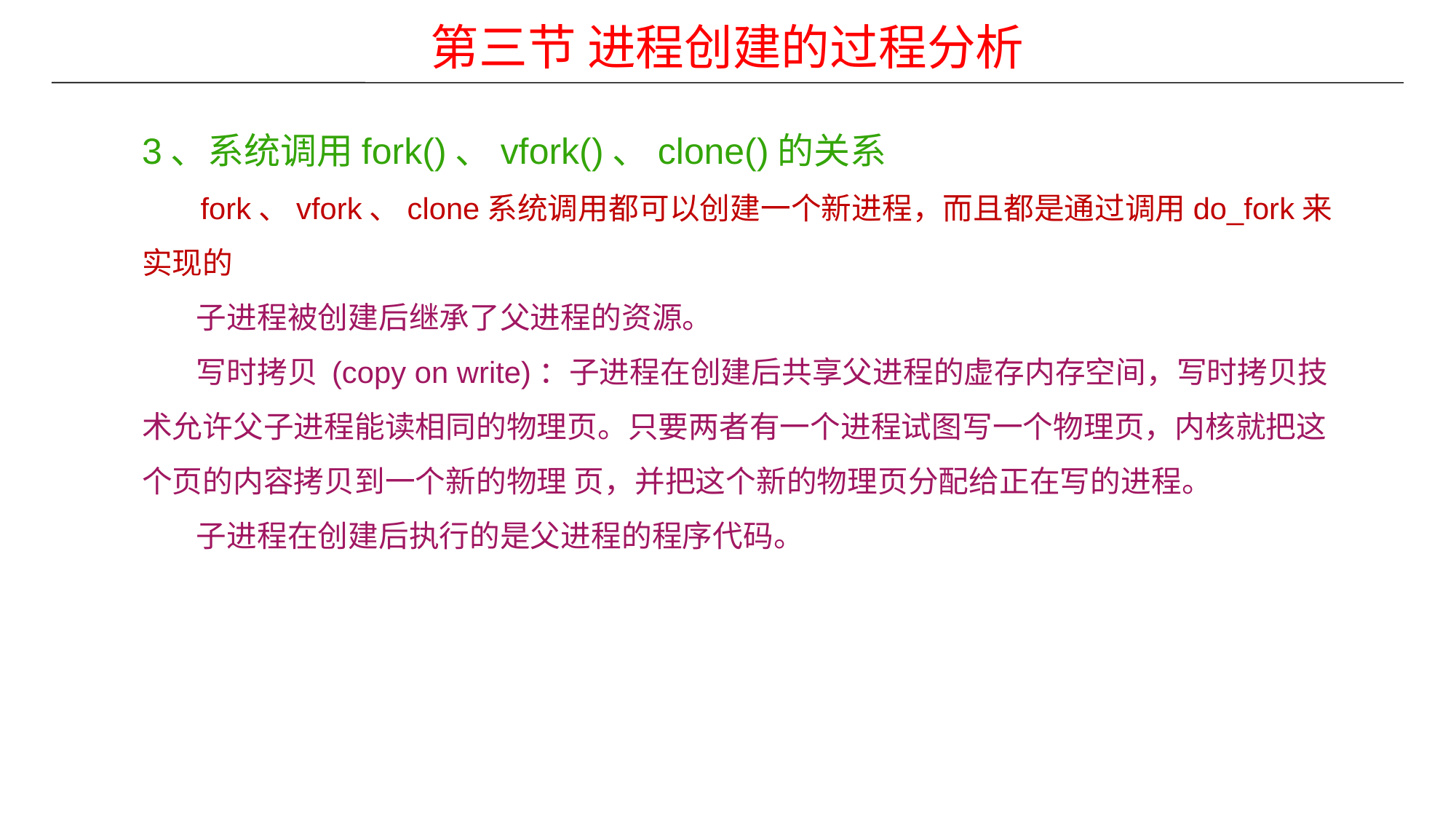

第三节 进程创建的过程分析

3、系统调用fork()、vfork()、clone()的关系
       fork、vfork、clone系统调用都可以创建一个新进程，而且都是通过调用do_fork来实现的
       子进程被创建后继承了父进程的资源。
       写时拷贝 (copy on write)：子进程在创建后共享父进程的虚存内存空间，写时拷贝技术允许父子进程能读相同的物理页。只要两者有一个进程试图写一个物理页，内核就把这个页的内容拷贝到一个新的物理 页，并把这个新的物理页分配给正在写的进程。
       子进程在创建后执行的是父进程的程序代码。